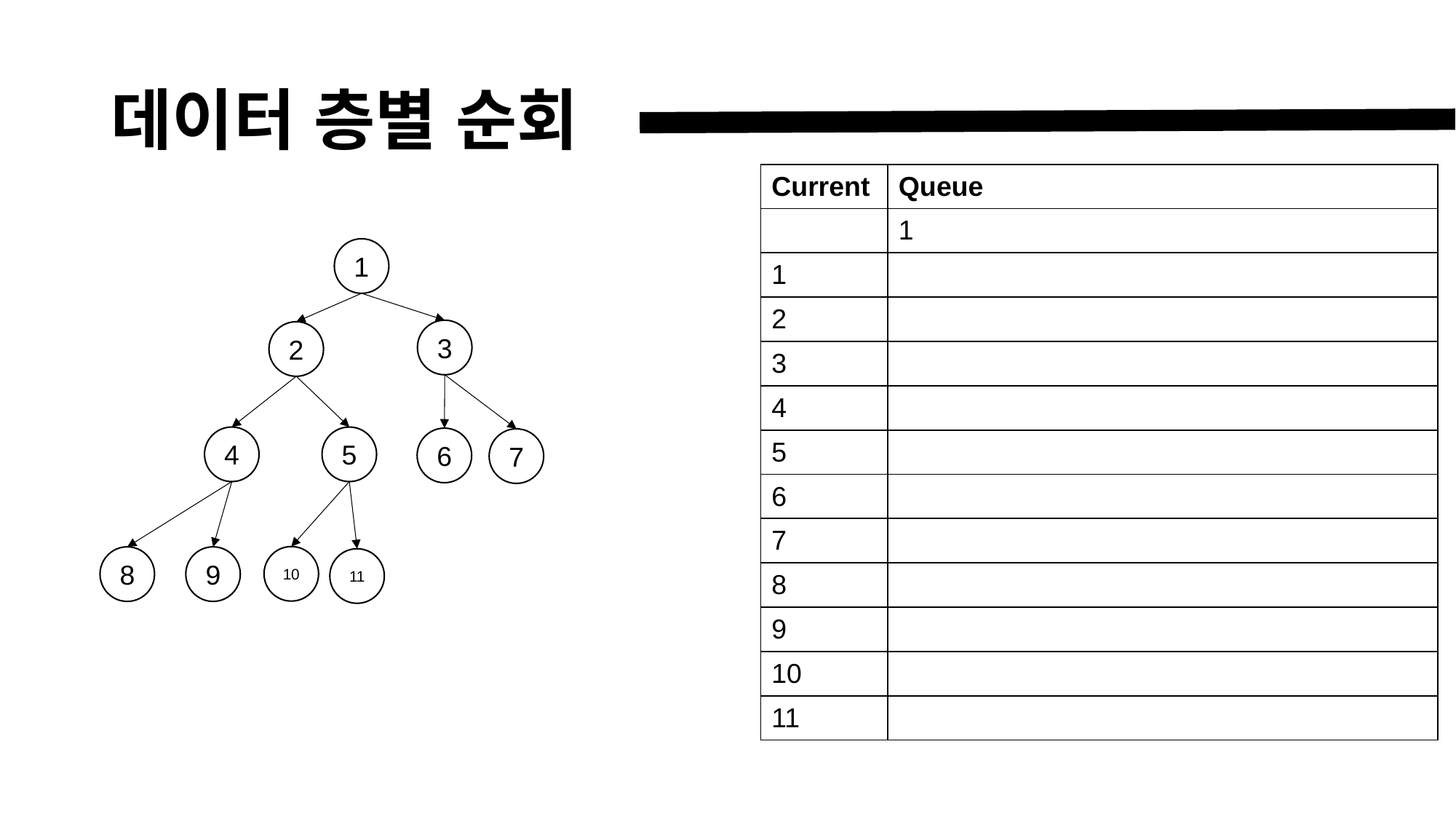

# 데이터 층별 순회
| Current | Queue |
| --- | --- |
|  | 1 |
| 1 |  |
| 2 |  |
| 3 |  |
| 4 |  |
| 5 |  |
| 6 |  |
| 7 |  |
| 8 |  |
| 9 |  |
| 10 |  |
| 11 |  |
1
3
2
4
5
6
7
10
8
9
11